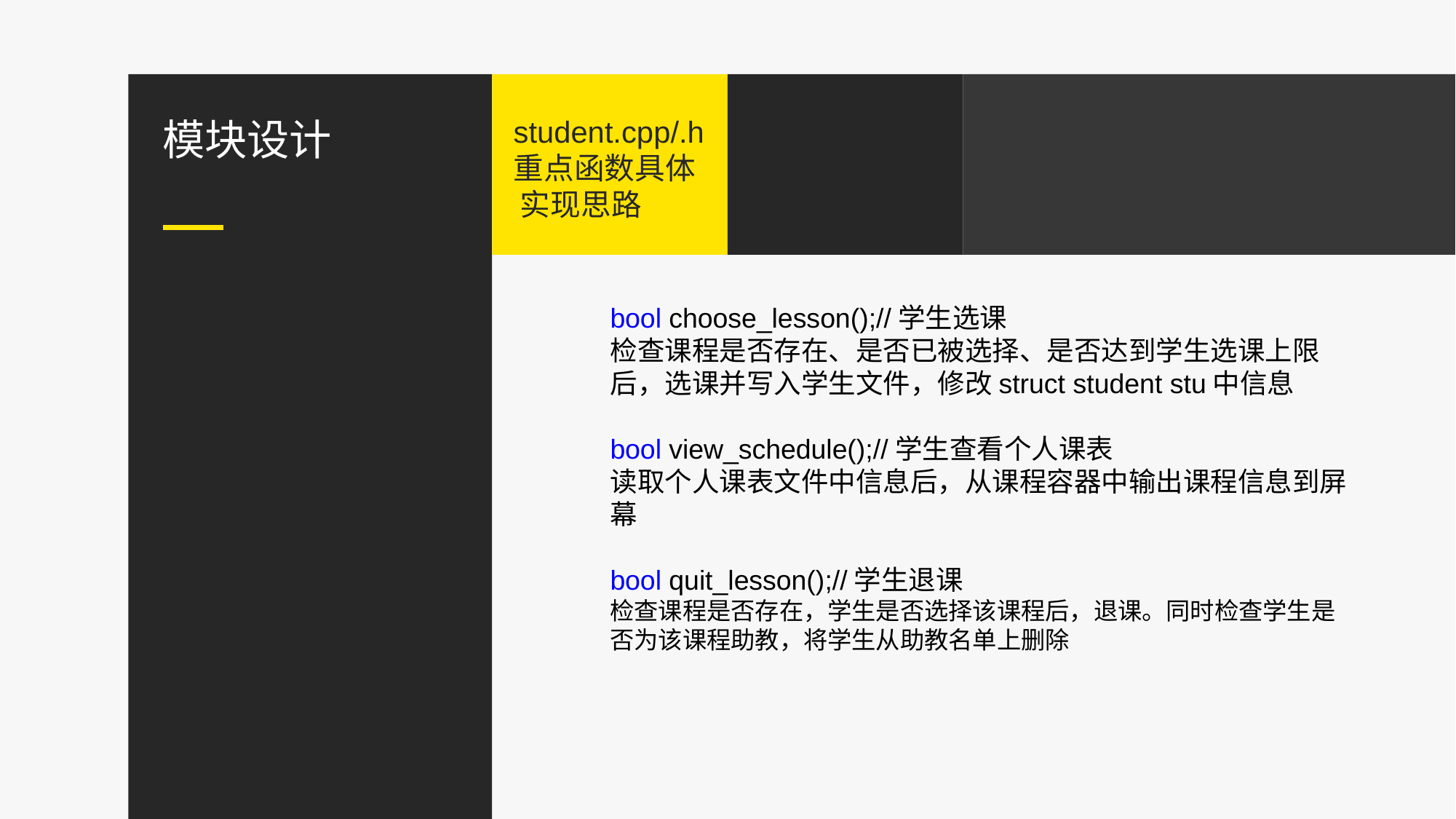

模块设计
student.cpp/.h
重点函数具体   实现思路

bool choose_lesson();//学生选课
检查课程是否存在、是否已被选择、是否达到学生选课上限后，选课并写入学生文件，修改struct student stu中信息

bool view_schedule();//学生查看个人课表
读取个人课表文件中信息后，从课程容器中输出课程信息到屏幕

bool quit_lesson();//学生退课
检查课程是否存在，学生是否选择该课程后，退课。同时检查学生是否为该课程助教，将学生从助教名单上删除